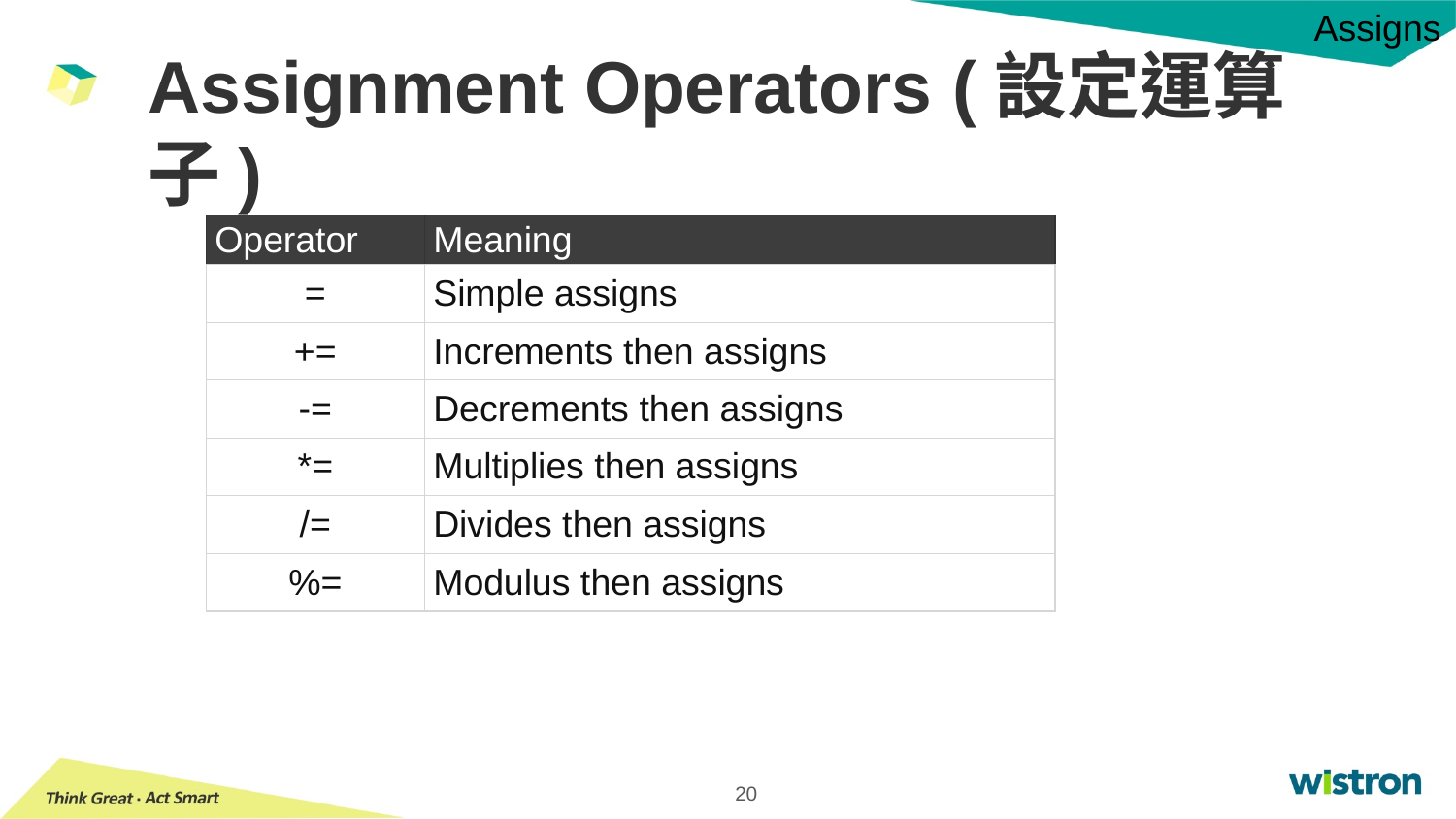

Assigns
# Assignment Operators (設定運算子)
| Operator | Meaning |
| --- | --- |
| = | Simple assigns |
| += | Increments then assigns |
| -= | Decrements then assigns |
| \*= | Multiplies then assigns |
| /= | Divides then assigns |
| %= | Modulus then assigns |
20